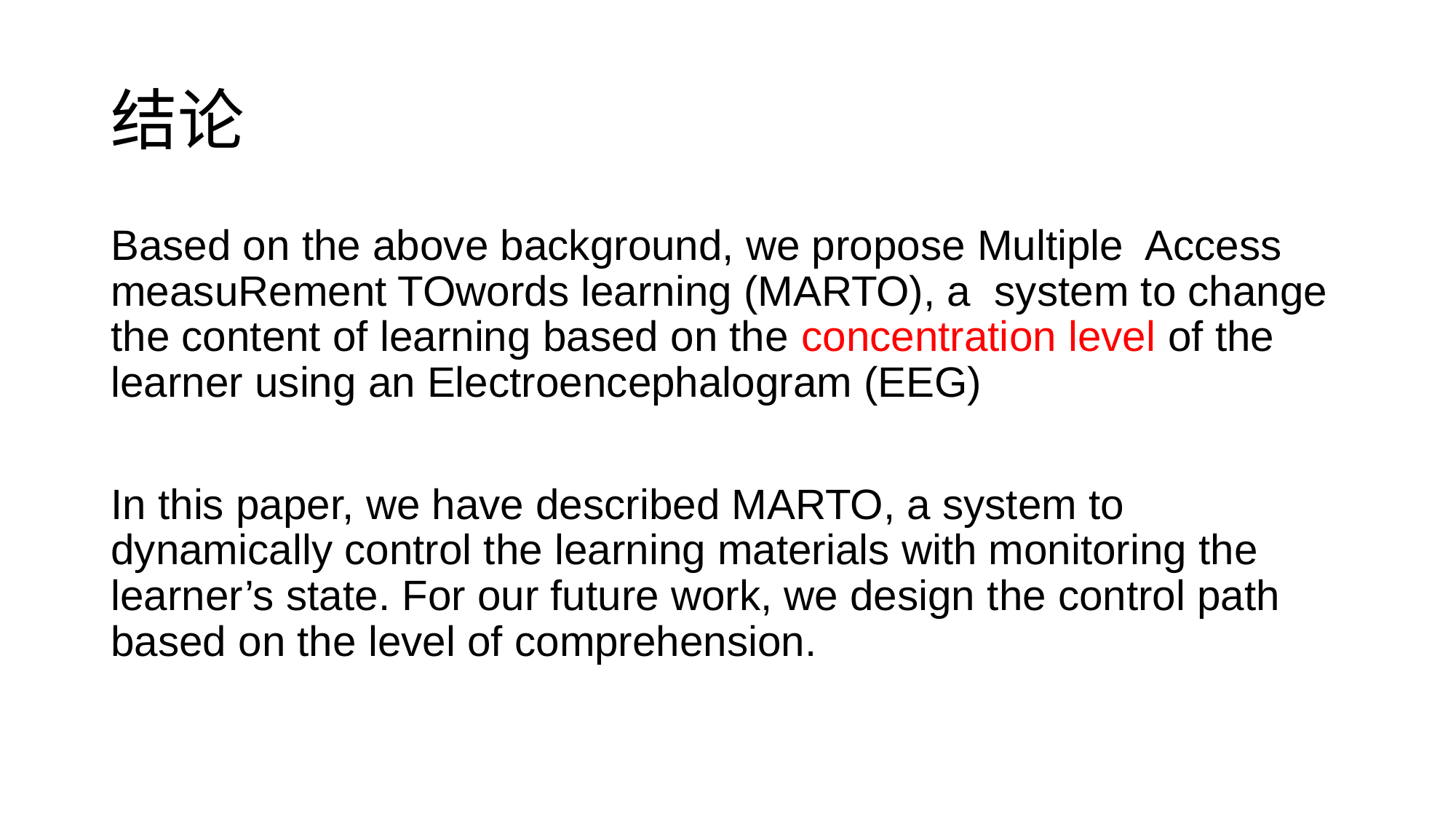

# 结论
Based on the above background, we propose Multiple  Access measuRement TOwords learning (MARTO), a  system to change the content of learning based on the concentration level of the learner using an Electroencephalogram (EEG)

In this paper, we have described MARTO, a system to dynamically control the learning materials with monitoring the learner’s state. For our future work, we design the control path based on the level of comprehension.